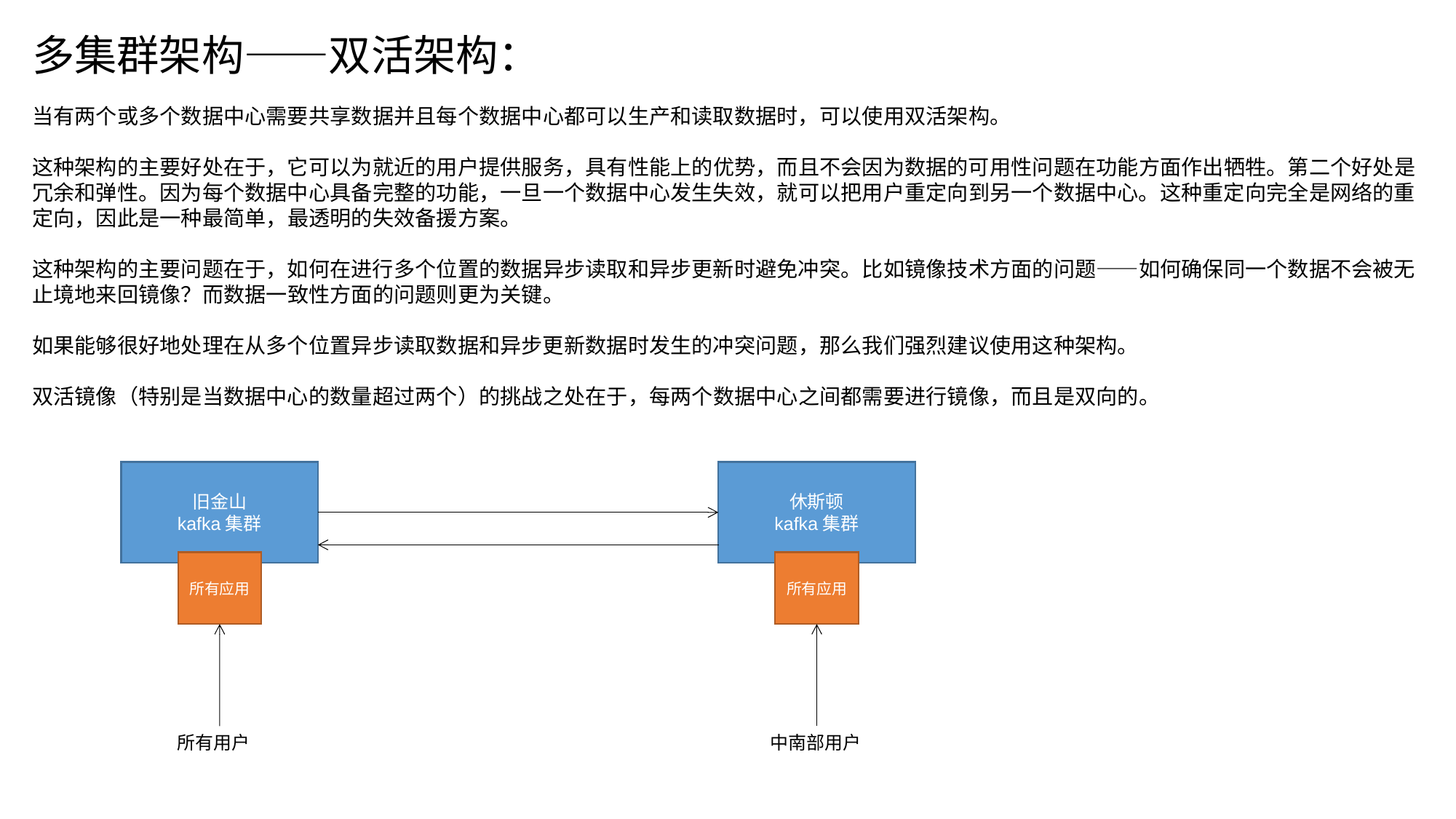

多集群架构——双活架构：
当有两个或多个数据中心需要共享数据并且每个数据中心都可以生产和读取数据时，可以使用双活架构。

这种架构的主要好处在于，它可以为就近的用户提供服务，具有性能上的优势，而且不会因为数据的可用性问题在功能方面作出牺牲。第二个好处是冗余和弹性。因为每个数据中心具备完整的功能，一旦一个数据中心发生失效，就可以把用户重定向到另一个数据中心。这种重定向完全是网络的重定向，因此是一种最简单，最透明的失效备援方案。

这种架构的主要问题在于，如何在进行多个位置的数据异步读取和异步更新时避免冲突。比如镜像技术方面的问题——如何确保同一个数据不会被无止境地来回镜像？而数据一致性方面的问题则更为关键。

如果能够很好地处理在从多个位置异步读取数据和异步更新数据时发生的冲突问题，那么我们强烈建议使用这种架构。

双活镜像（特别是当数据中心的数量超过两个）的挑战之处在于，每两个数据中心之间都需要进行镜像，而且是双向的。
旧金山
kafka集群
所有应用
休斯顿
kafka集群
所有应用
所有用户
中南部用户